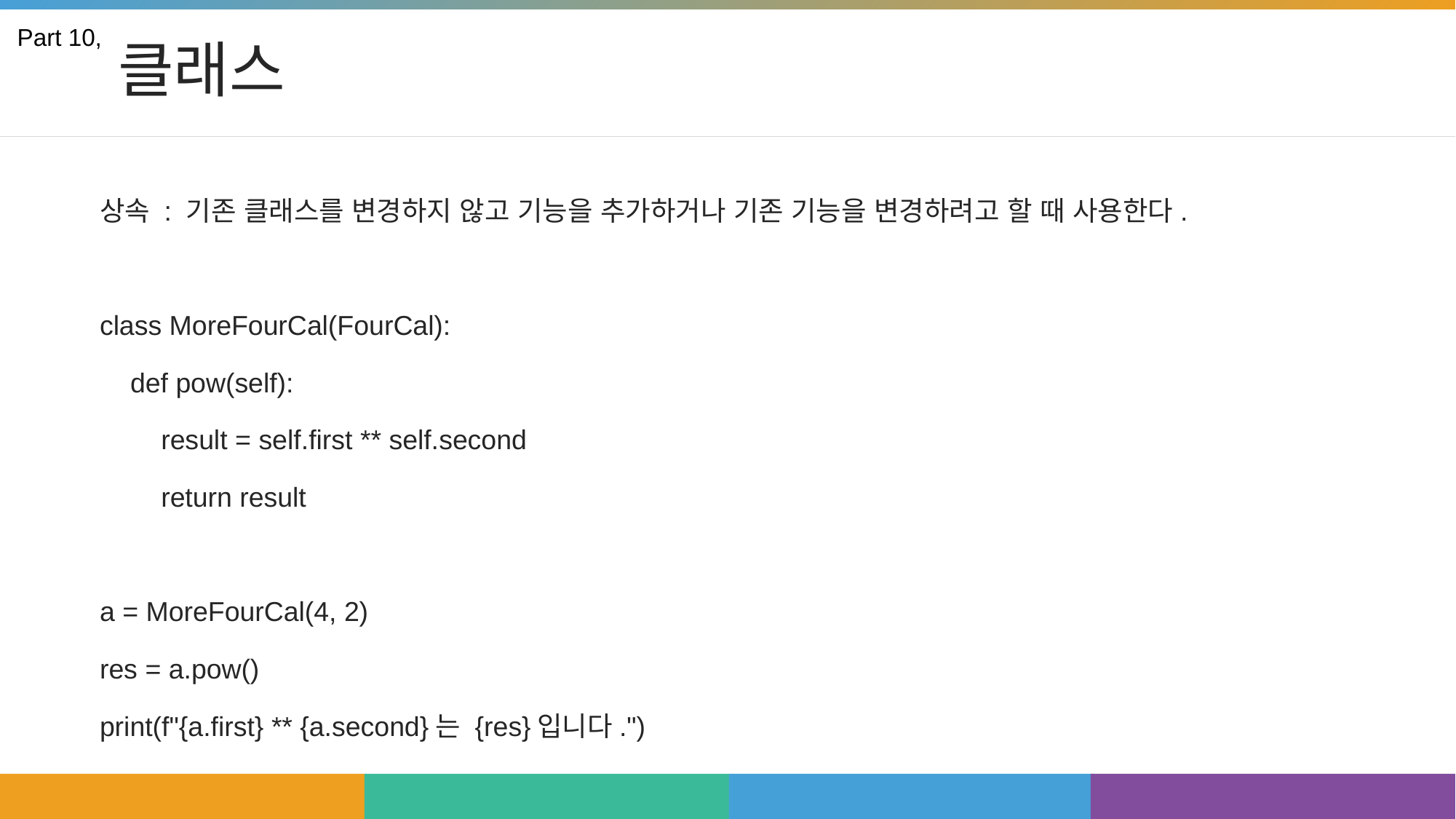

# 클래스
Part 10,
상속 : 기존 클래스를 변경하지 않고 기능을 추가하거나 기존 기능을 변경하려고 할 때 사용한다.

class MoreFourCal(FourCal):
    def pow(self):
        result = self.first ** self.second
        return result

a = MoreFourCal(4, 2)
res = a.pow()
print(f"{a.first} ** {a.second}는 {res}입니다.")